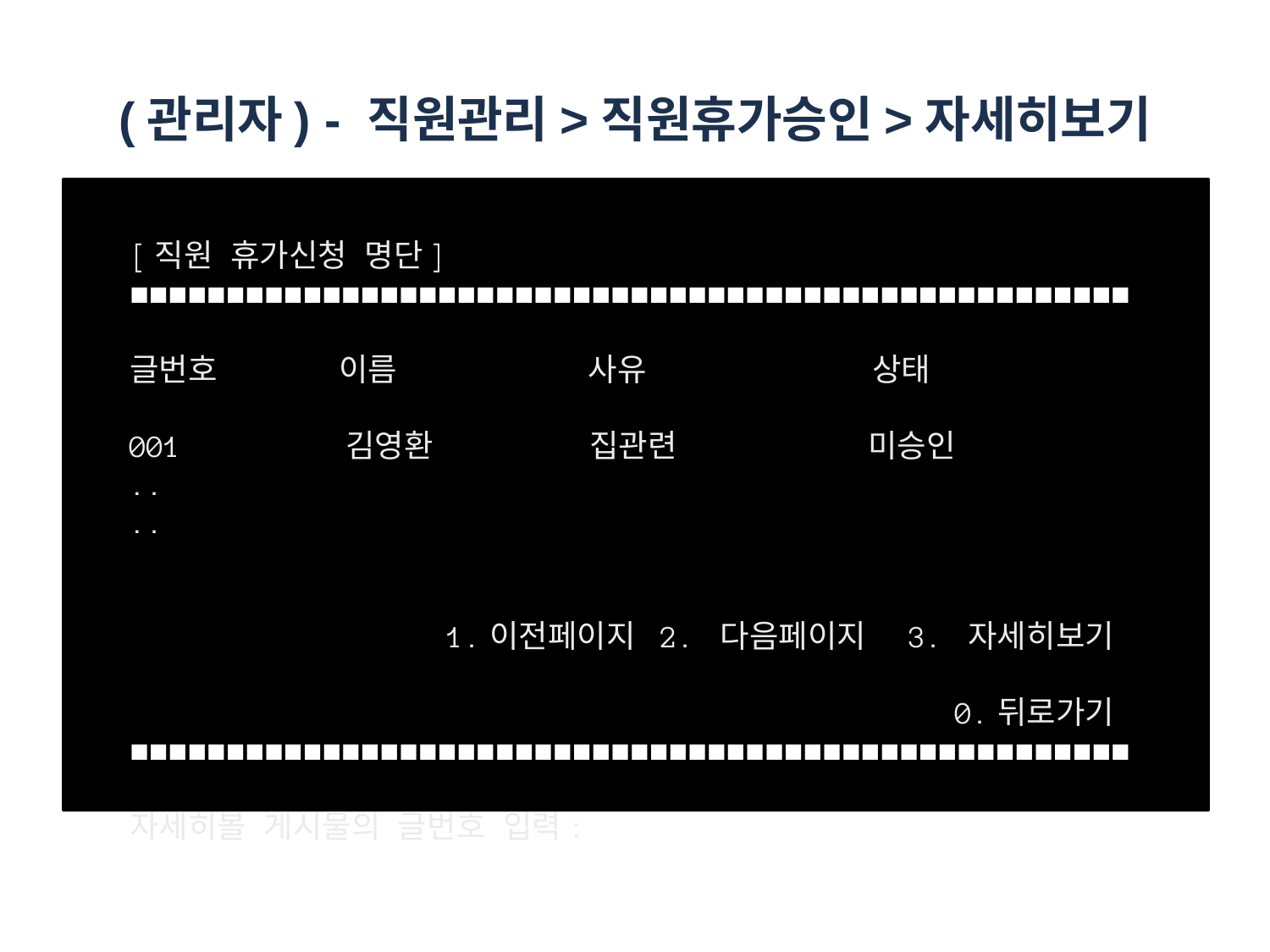

# (관리자) - 직원관리>직원휴가승인>자세히보기

[직원 휴가신청 명단]
■■■■■■■■■■■■■■■■■■■■■■■■■■■■■■■■■■■■■■■■■■■■■■■■■■■■

글번호       이름           사유             상태

001         김영환         집관련           미승인
..
..

1.이전페이지 2. 다음페이지  3. 자세히보기
0.뒤로가기
■■■■■■■■■■■■■■■■■■■■■■■■■■■■■■■■■■■■■■■■■■■■■■■■■■■■

자세히볼 게시물의 글번호 입력: